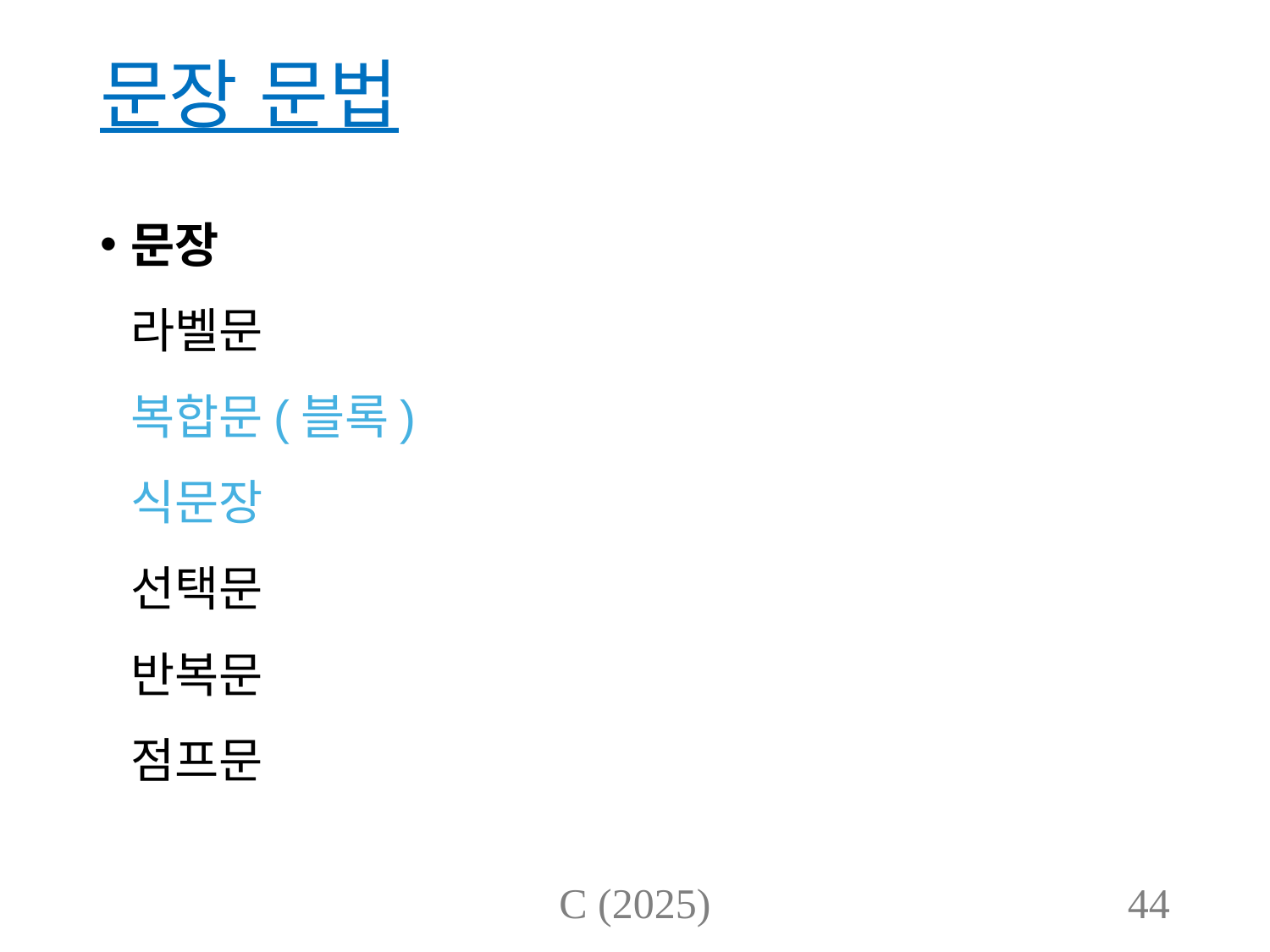

# 문장 문법
문장
라벨문
복합문(블록)
식문장
선택문
반복문
점프문
C (2025)
44